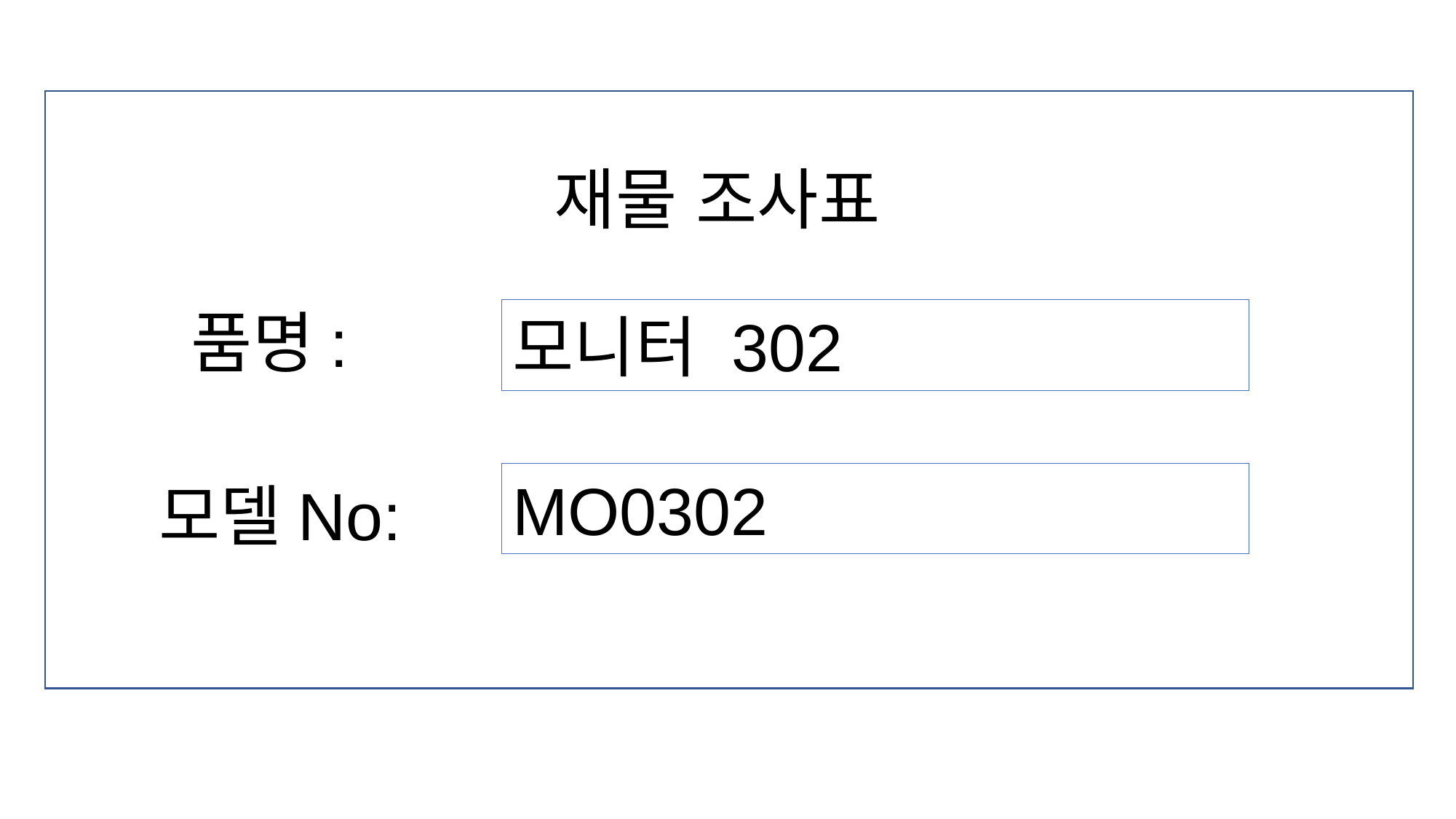

재물 조사표
품명:
모니터 302
MO0302
모델No: